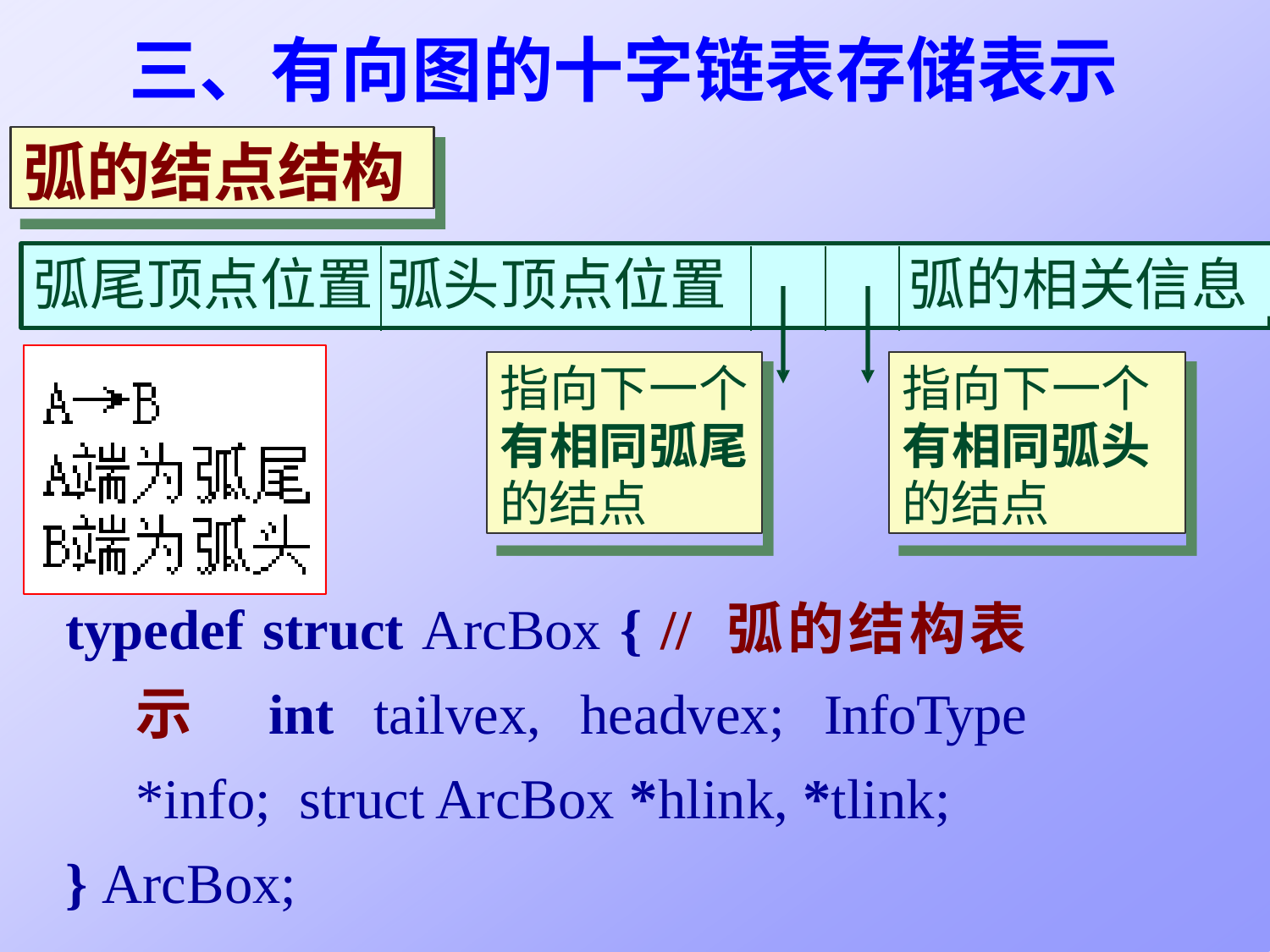

# 三、有向图的十字链表存储表示

弧的结点结构

弧的相关信息

弧尾顶点位置弧头顶点位置

指向下一个 有相同弧尾 的结点
指向下一个 有相同弧头 的结点

typedef struct ArcBox { // 弧的结构表示 int tailvex, headvex; InfoType *info;  struct ArcBox *hlink, *tlink;
} ArcBox;